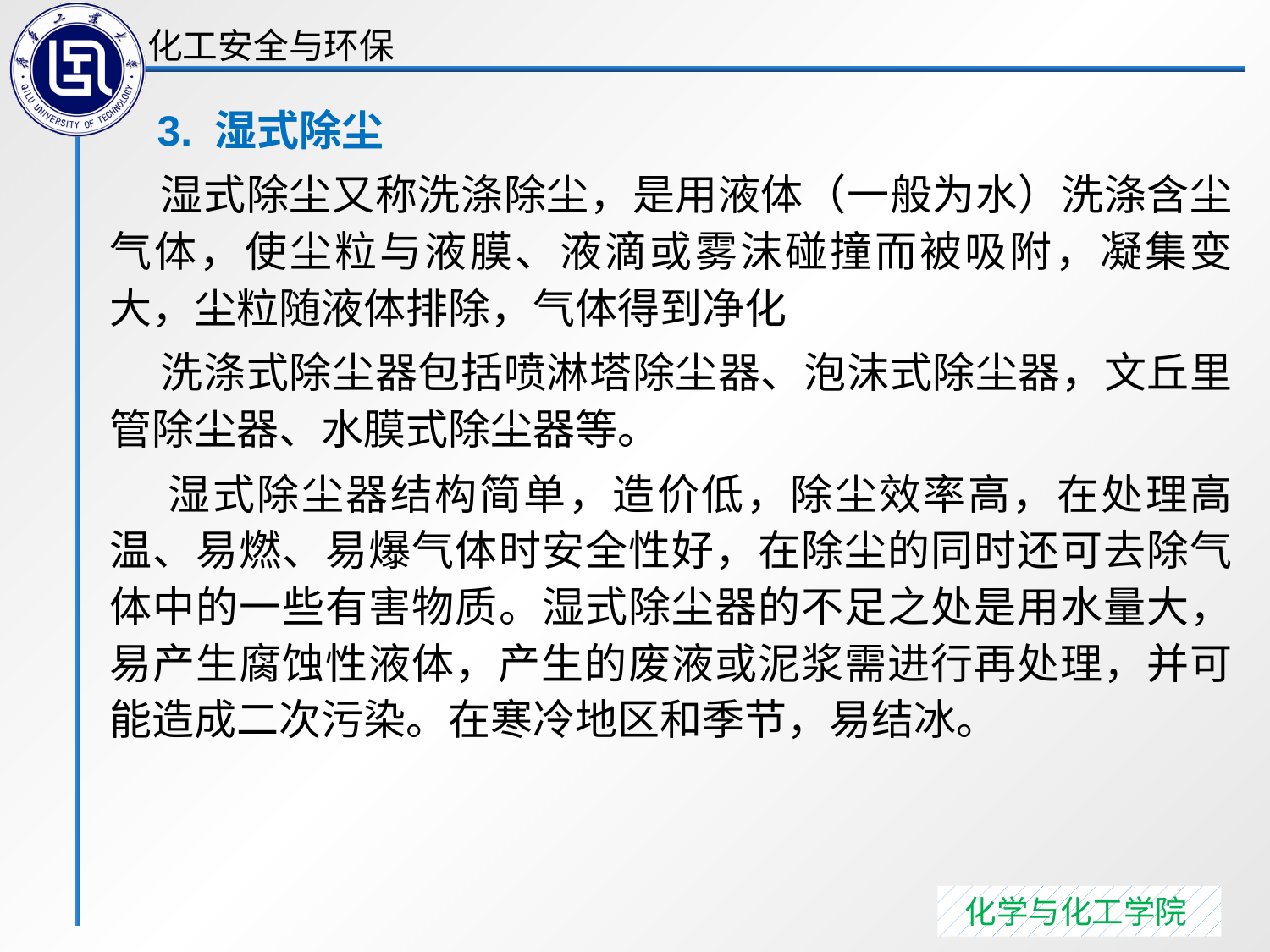

3. 湿式除尘
    湿式除尘又称洗涤除尘，是用液体（一般为水）洗涤含尘气体，使尘粒与液膜、液滴或雾沫碰撞而被吸附，凝集变大，尘粒随液体排除，气体得到净化
    洗涤式除尘器包括喷淋塔除尘器、泡沫式除尘器，文丘里管除尘器、水膜式除尘器等。
    湿式除尘器结构简单，造价低，除尘效率高，在处理高温、易燃、易爆气体时安全性好，在除尘的同时还可去除气体中的一些有害物质。湿式除尘器的不足之处是用水量大，易产生腐蚀性液体，产生的废液或泥浆需进行再处理，并可能造成二次污染。在寒冷地区和季节，易结冰。